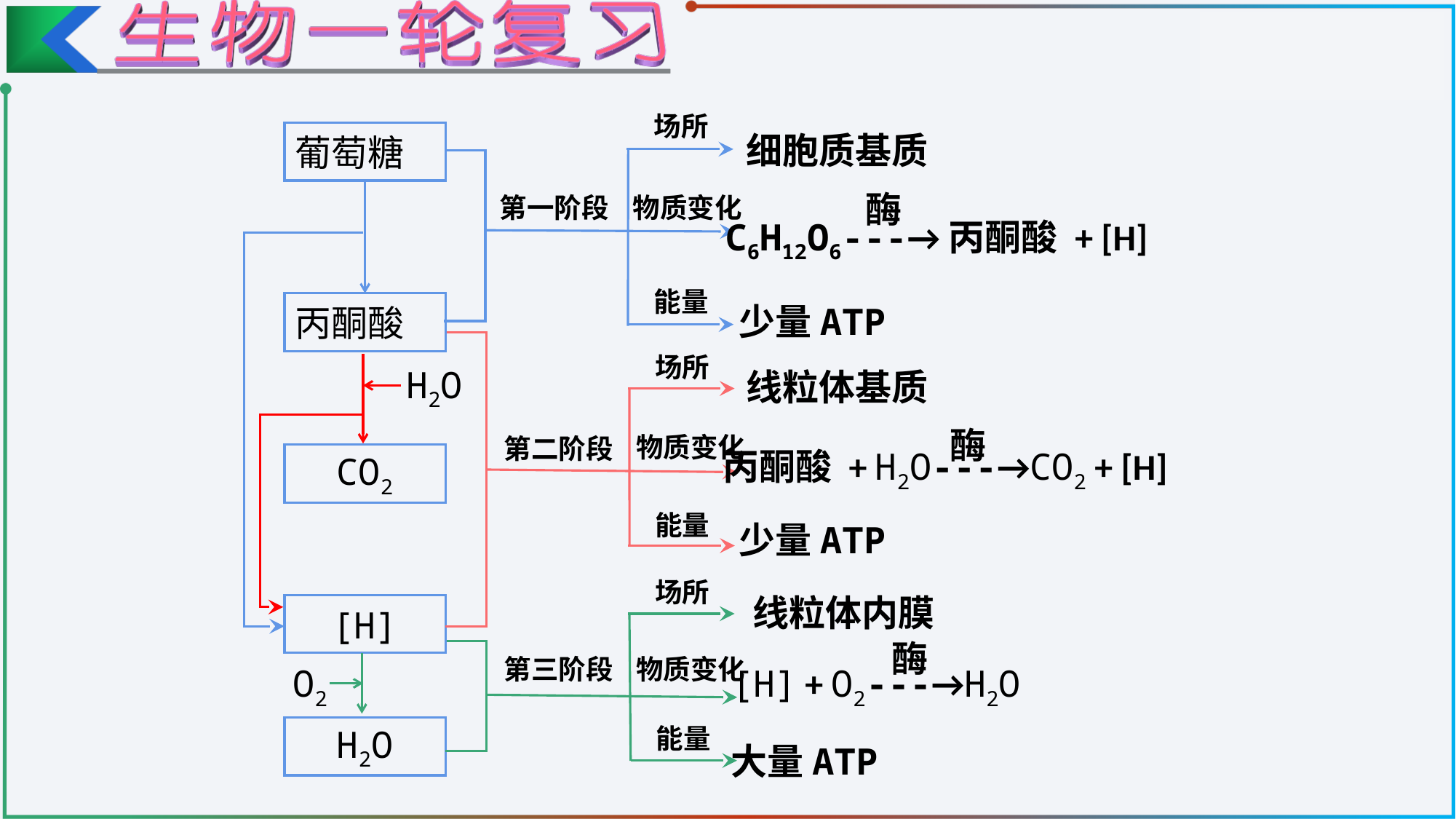

场所

第一阶段
物质变化
能量
葡萄糖
细胞质基质
酶
C6H12O6---→丙酮酸 + [H]

丙酮酸
少量ATP

场所
物质变化
第二阶段
能量
H2O
线粒体基质

酶
丙酮酸 + H2O---→CO2 + [H]
CO2
少量ATP
场所

第三阶段
物质变化
能量
线粒体内膜
[H]
酶
[H] + O2---→H2O
O2
H2O
大量ATP